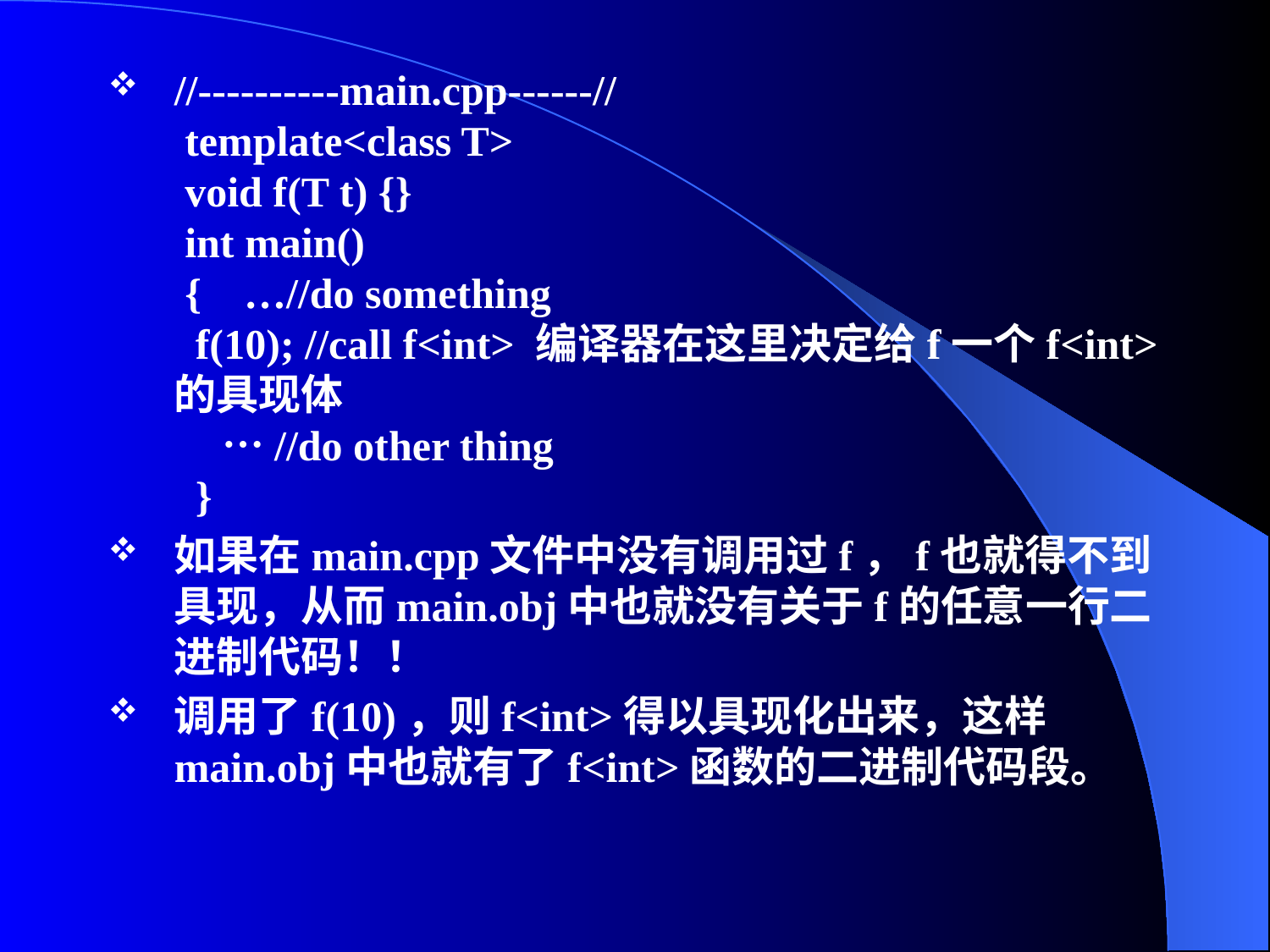

//----------main.cpp------//
 template<class T>
 void f(T t) {}
 int main()
 {    …//do something
  f(10); //call f<int> 编译器在这里决定给f一个f<int>的具现体
     …//do other thing
  }
如果在main.cpp文件中没有调用过f，f也就得不到具现，从而main.obj中也就没有关于f的任意一行二进制代码！！
调用了f(10)，则f<int>得以具现化出来，这样main.obj中也就有了f<int>函数的二进制代码段。